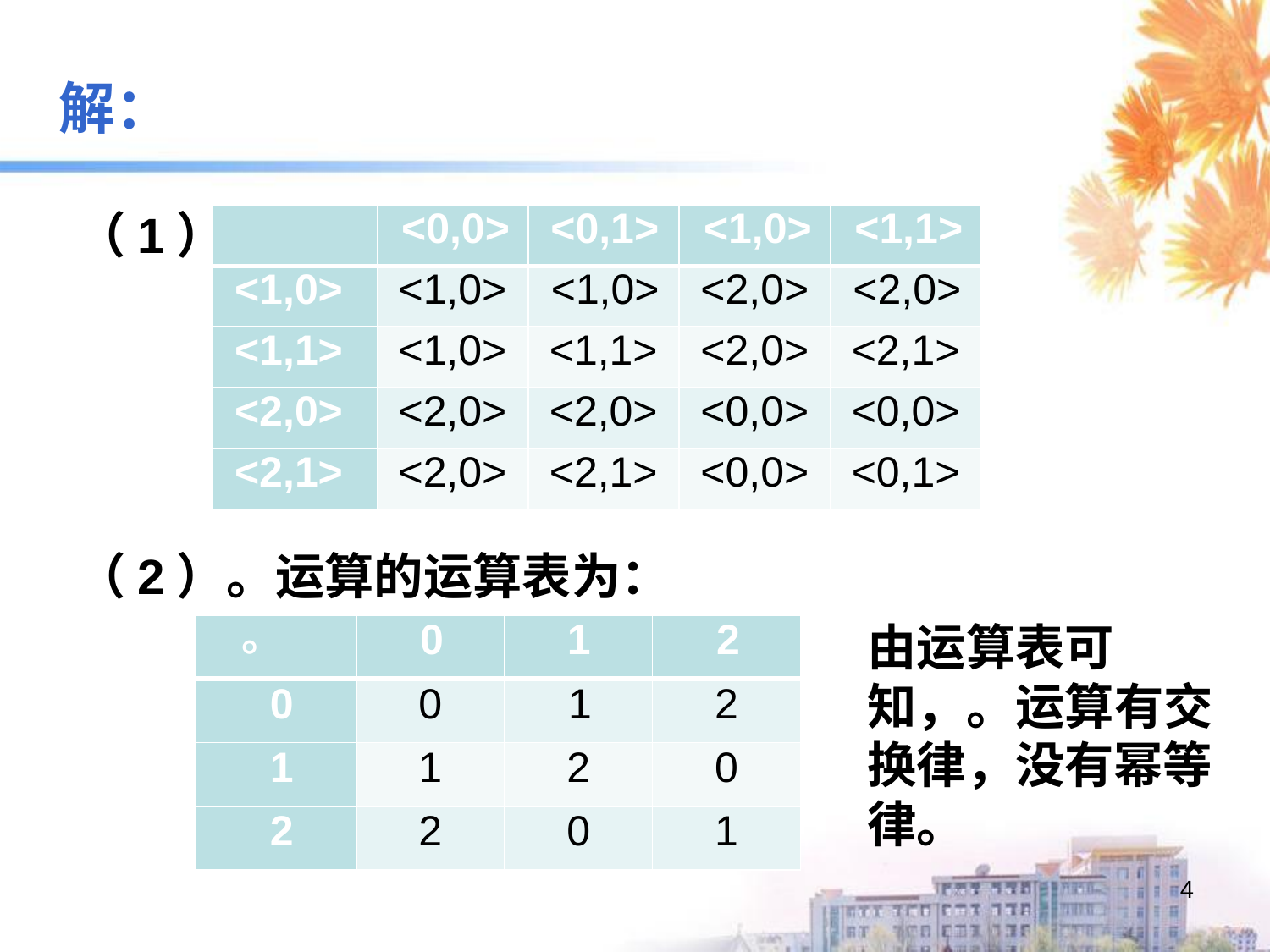

解：
（1）

（2）。运算的运算表为：

|  | <0,0> | <0,1> | <1,0> | <1,1> |
| --- | --- | --- | --- | --- |
| <1,0> | <1,0> | <1,0> | <2,0> | <2,0> |
| <1,1> | <1,0> | <1,1> | <2,0> | <2,1> |
| <2,0> | <2,0> | <2,0> | <0,0> | <0,0> |
| <2,1> | <2,0> | <2,1> | <0,0> | <0,1> |

由运算表可知，。运算有交换律，没有幂等律。
| 。 | 0 | 1 | 2 |
| --- | --- | --- | --- |
| 0 | 0 | 1 | 2 |
| 1 | 1 | 2 | 0 |
| 2 | 2 | 0 | 1 |
4